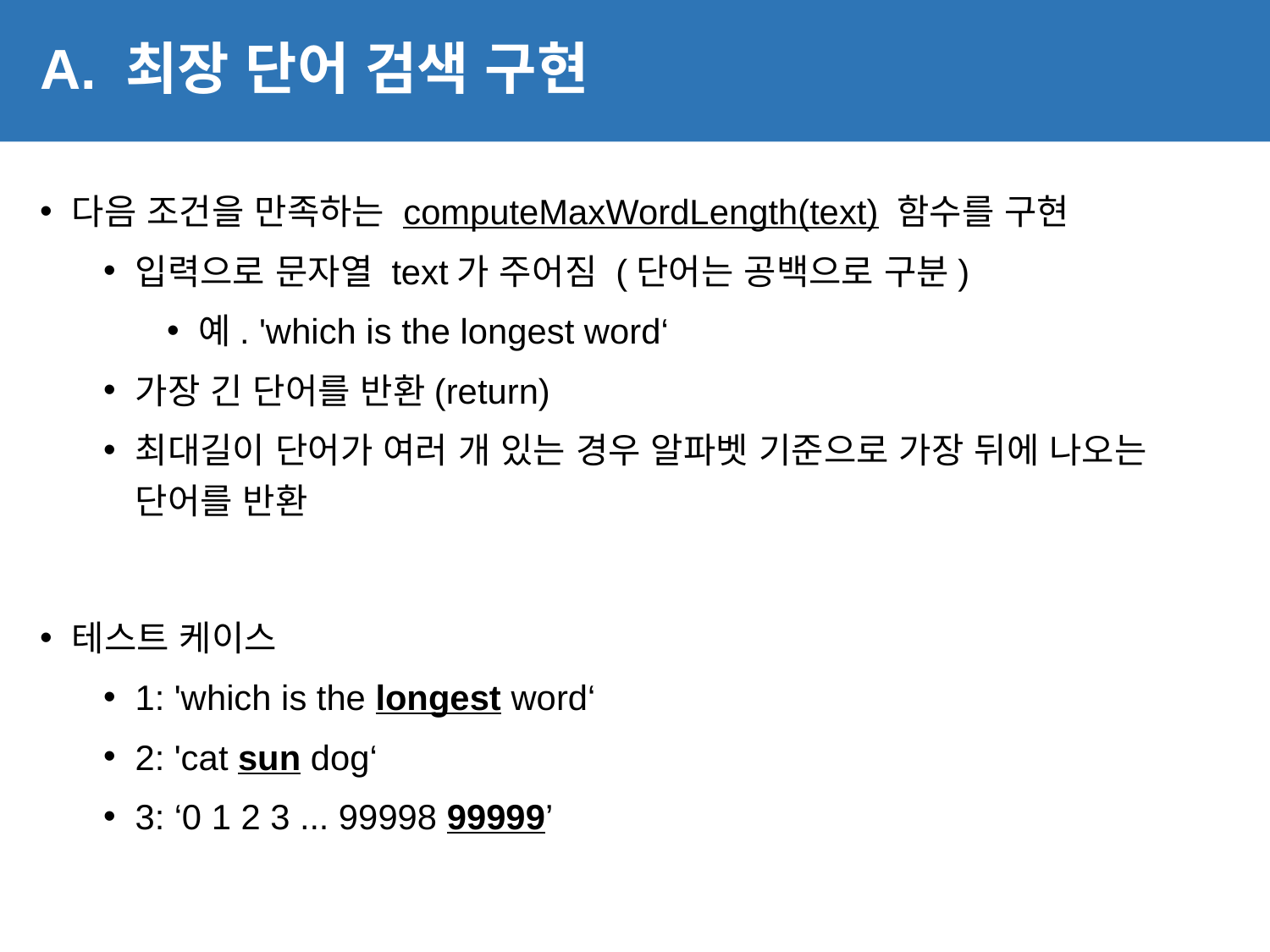

# A. 최장 단어 검색 구현
9
다음 조건을 만족하는 computeMaxWordLength(text) 함수를 구현
입력으로 문자열 text가 주어짐 (단어는 공백으로 구분)
예. 'which is the longest word‘
가장 긴 단어를 반환(return)
최대길이 단어가 여러 개 있는 경우 알파벳 기준으로 가장 뒤에 나오는 단어를 반환

테스트 케이스
1: 'which is the longest word‘
2: 'cat sun dog‘
3: ‘0 1 2 3 ... 99998 99999’